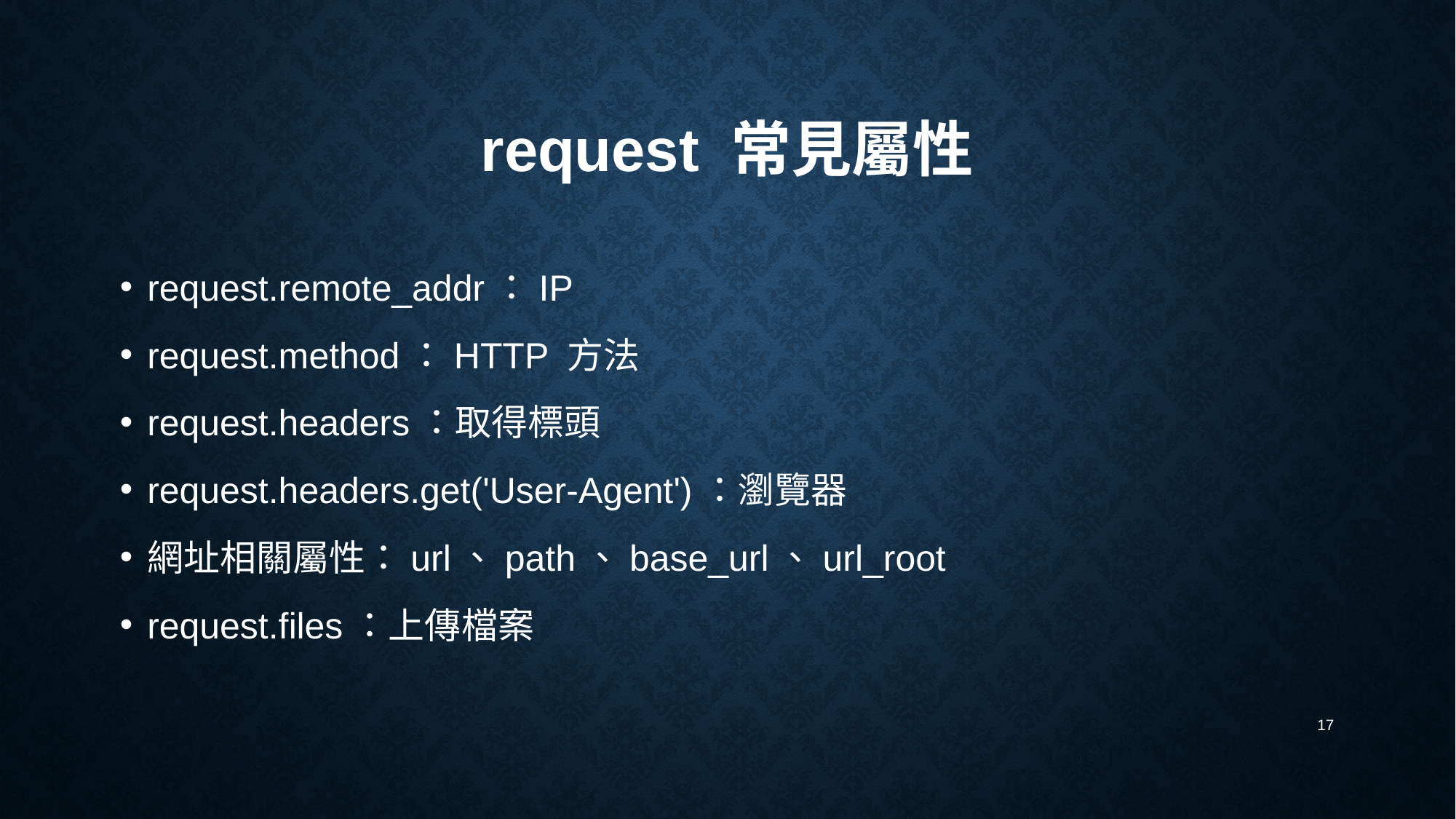

# request 常見屬性
request.remote_addr：IP
request.method：HTTP 方法
request.headers：取得標頭
request.headers.get('User-Agent')：瀏覽器
網址相關屬性：url、path、base_url、url_root
request.files：上傳檔案

17